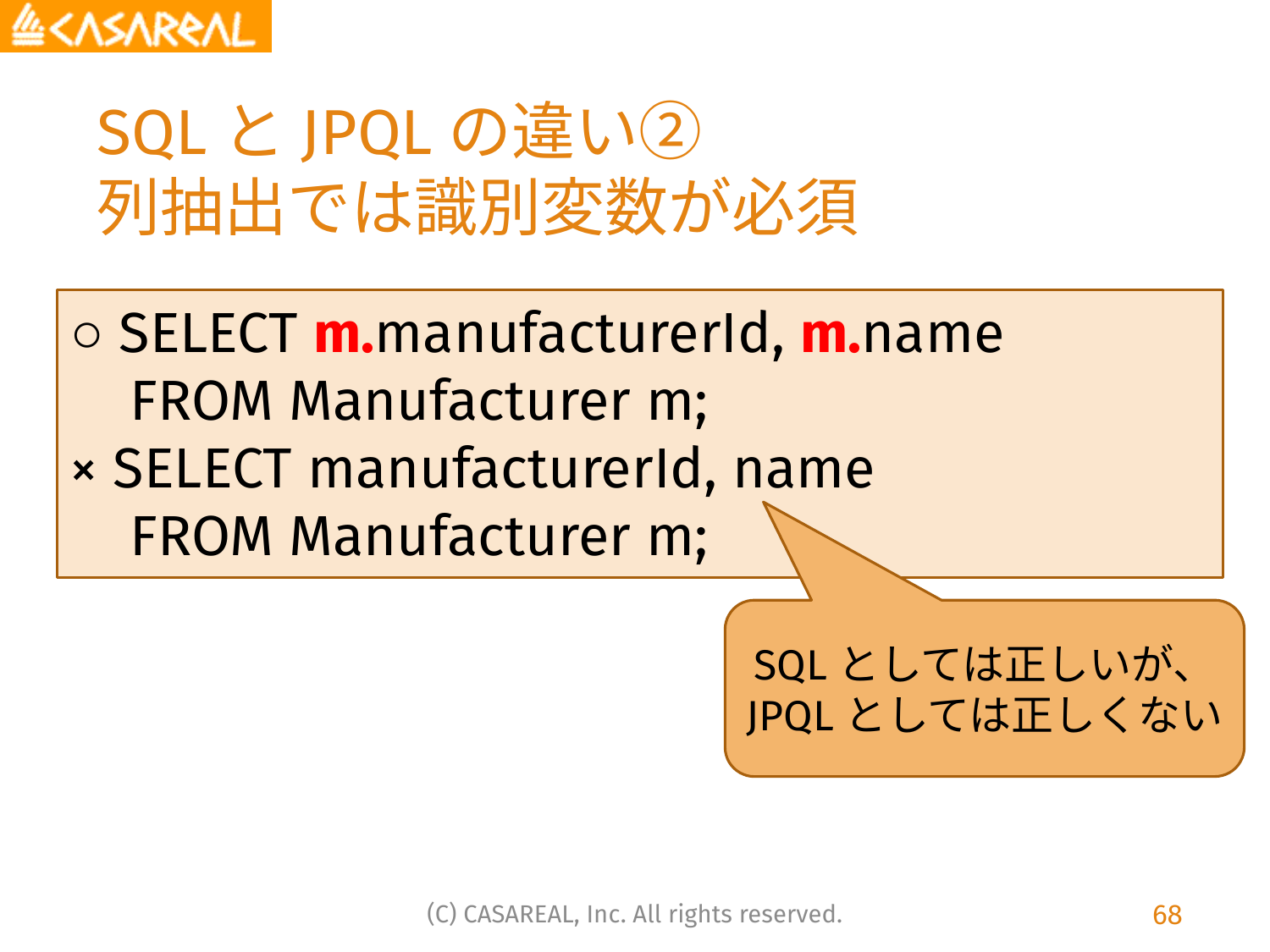

# SQLとJPQLの違い② 列抽出では識別変数が必須
○ SELECT m.manufacturerId, m.name
    FROM Manufacturer m;
× SELECT manufacturerId, name
    FROM Manufacturer m;
SQLとしては正しいが、
JPQLとしては正しくない
(C) CASAREAL, Inc. All rights reserved.
68